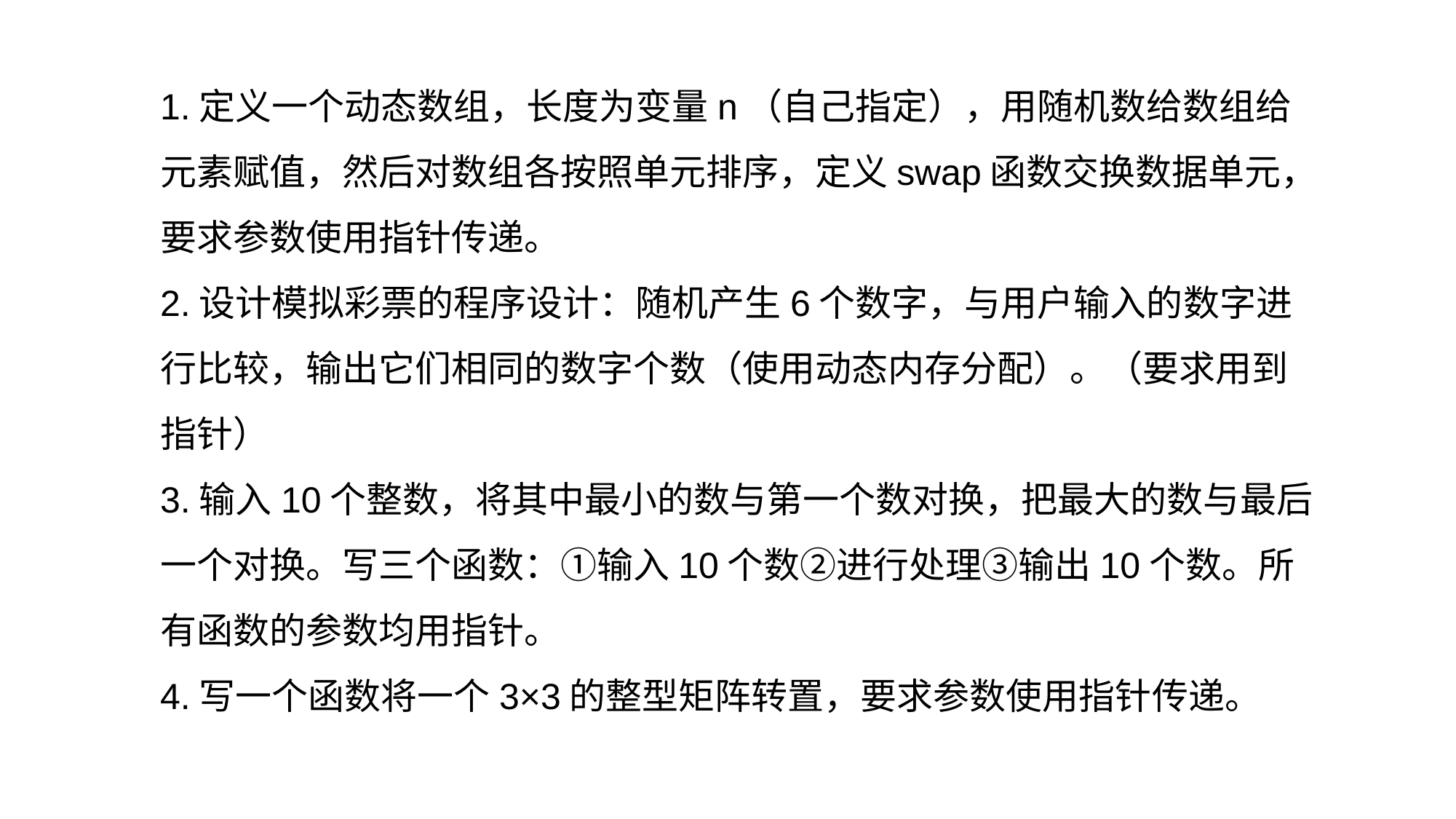

1.定义一个动态数组，长度为变量n（自己指定），用随机数给数组给元素赋值，然后对数组各按照单元排序，定义swap函数交换数据单元，要求参数使用指针传递。
2.设计模拟彩票的程序设计：随机产生6个数字，与用户输入的数字进行比较，输出它们相同的数字个数（使用动态内存分配）。（要求用到指针）
3.输入10个整数，将其中最小的数与第一个数对换，把最大的数与最后一个对换。写三个函数：①输入10个数②进行处理③输出10个数。所有函数的参数均用指针。
4.写一个函数将一个3×3的整型矩阵转置，要求参数使用指针传递。